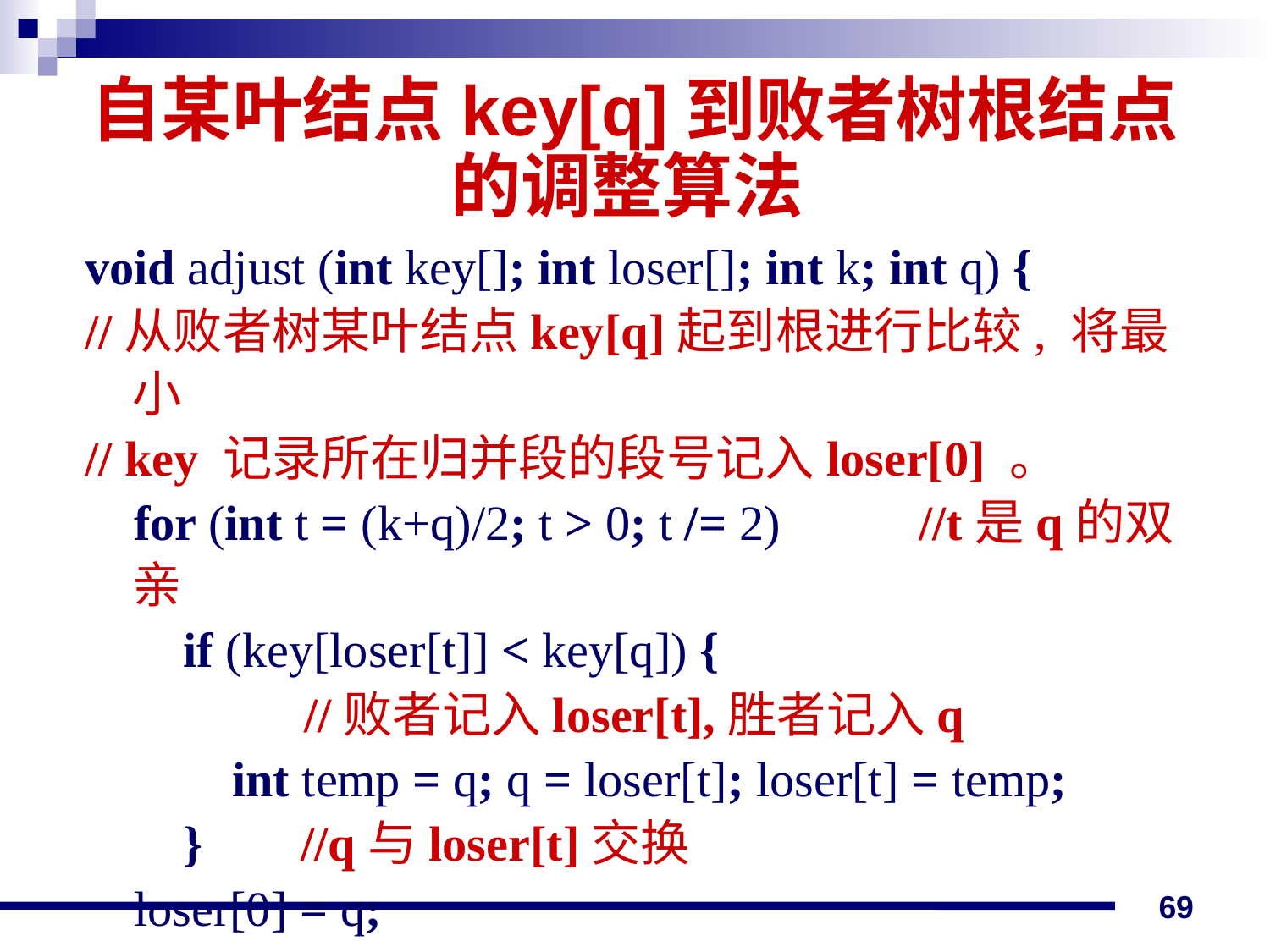

# 自某叶结点key[q]到败者树根结点 的调整算法
void adjust (int key[]; int loser[]; int k; int q) {
//从败者树某叶结点key[q]起到根进行比较, 将最小
// key 记录所在归并段的段号记入loser[0] 。
    for (int t = (k+q)/2; t > 0; t /= 2)	  //t是q的双亲
        if (key[loser[t]] < key[q]) {
 	              //败者记入loser[t],胜者记入q
            int temp = q; q = loser[t]; loser[t] = temp;
        }        //q与loser[t]交换
    loser[0] = q;
};
69